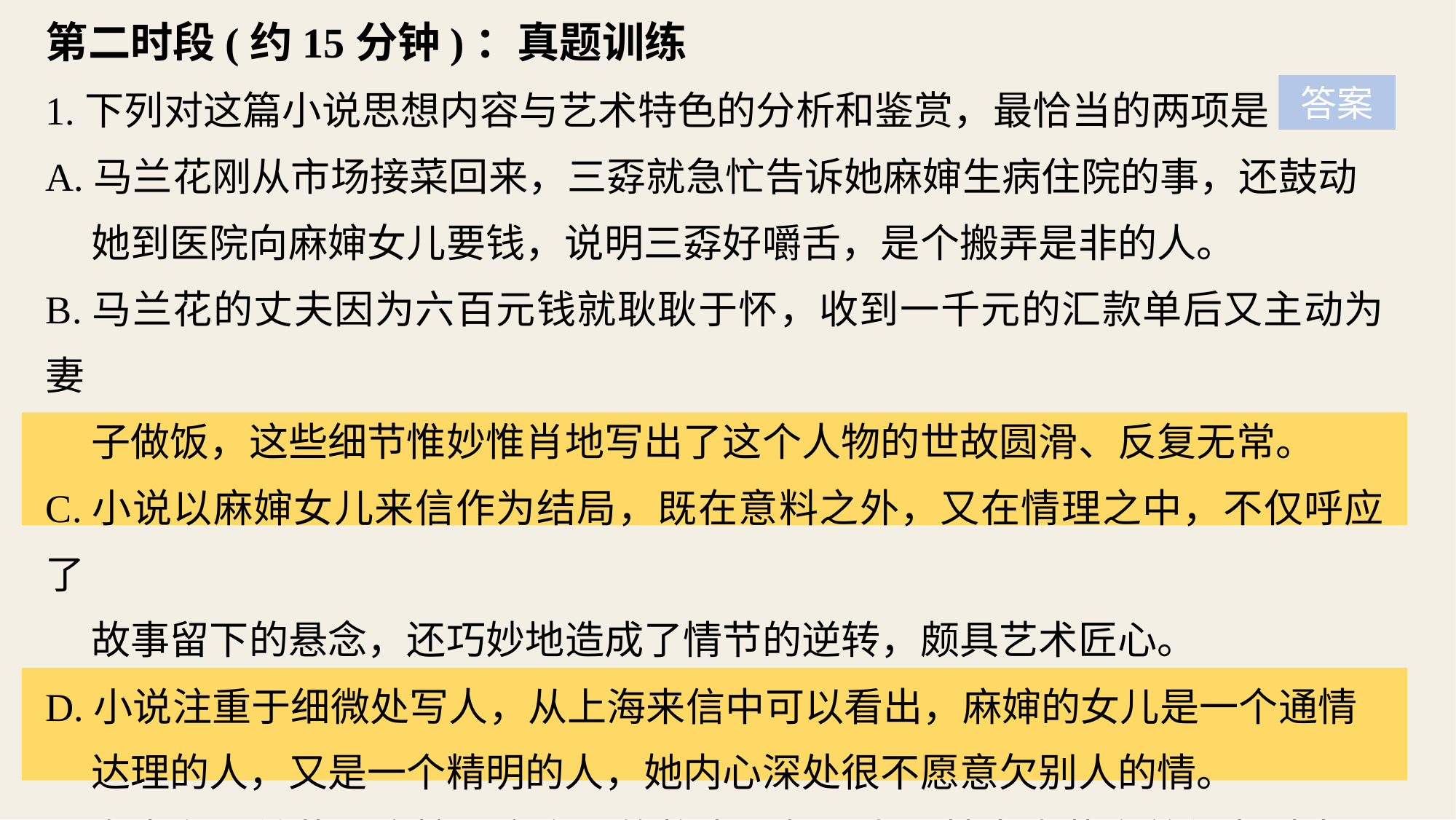

第二时段(约15分钟)：真题训练
1.下列对这篇小说思想内容与艺术特色的分析和鉴赏，最恰当的两项是
A.马兰花刚从市场接菜回来，三孬就急忙告诉她麻婶生病住院的事，还鼓动
    她到医院向麻婶女儿要钱，说明三孬好嚼舌，是个搬弄是非的人。
B.马兰花的丈夫因为六百元钱就耿耿于怀，收到一千元的汇款单后又主动为妻
    子做饭，这些细节惟妙惟肖地写出了这个人物的世故圆滑、反复无常。
C.小说以麻婶女儿来信作为结局，既在意料之外，又在情理之中，不仅呼应了
    故事留下的悬念，还巧妙地造成了情节的逆转，颇具艺术匠心。
D.小说注重于细微处写人，从上海来信中可以看出，麻婶的女儿是一个通情
    达理的人，又是一个精明的人，她内心深处很不愿意欠别人的情。
E.发生在马兰花与麻婶两家之间的故事温馨动人，其中也蕴含着作者对当下社
    会伦理道德和人际关系的忧虑与反思，这是小说的深刻之处。
答案